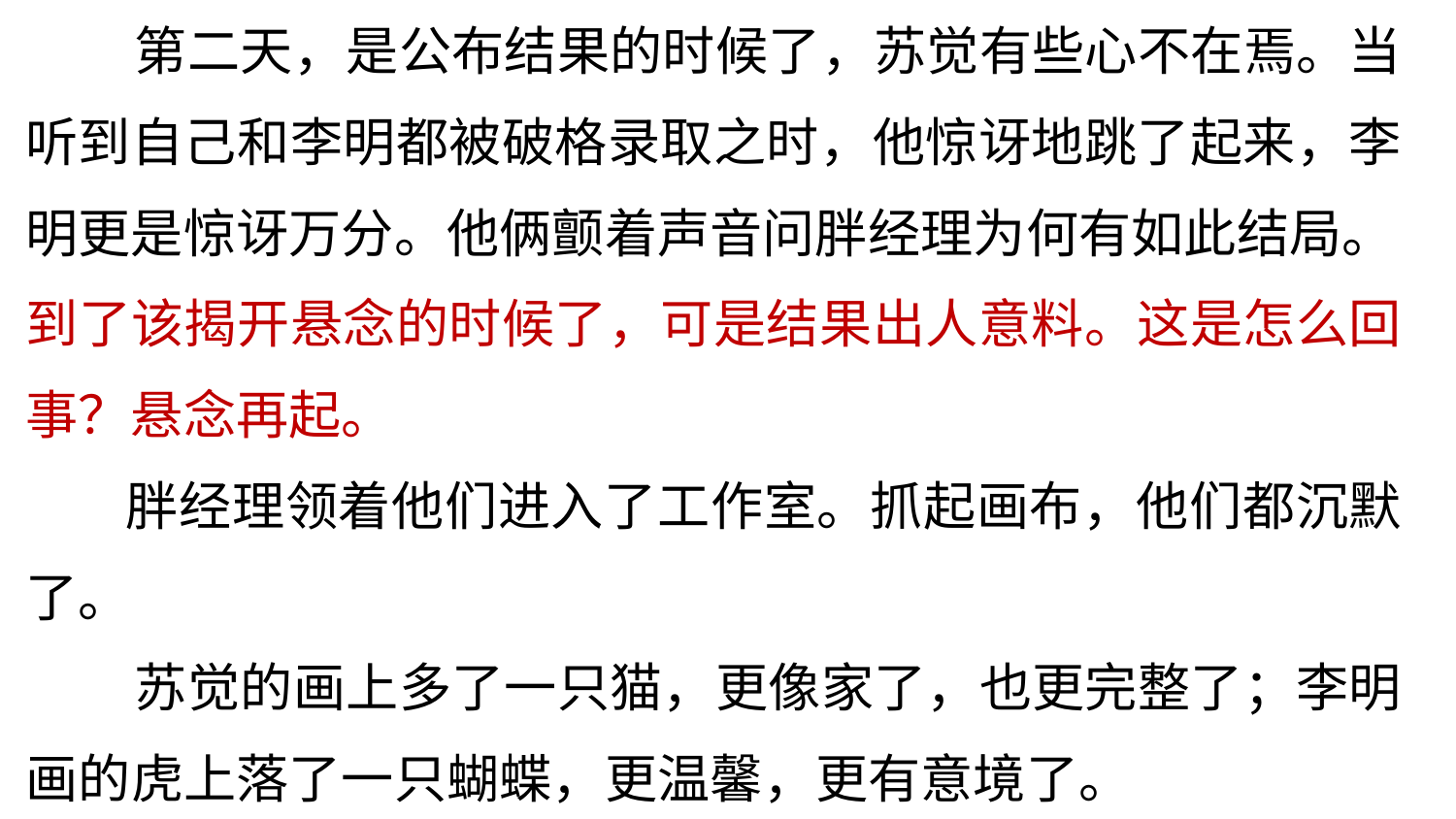

第二天，是公布结果的时候了，苏觉有些心不在焉。当听到自己和李明都被破格录取之时，他惊讶地跳了起来，李明更是惊讶万分。他俩颤着声音问胖经理为何有如此结局。
到了该揭开悬念的时候了，可是结果出人意料。这是怎么回事？悬念再起。
       胖经理领着他们进入了工作室。抓起画布，他们都沉默了。
        苏觉的画上多了一只猫，更像家了，也更完整了；李明画的虎上落了一只蝴蝶，更温馨，更有意境了。